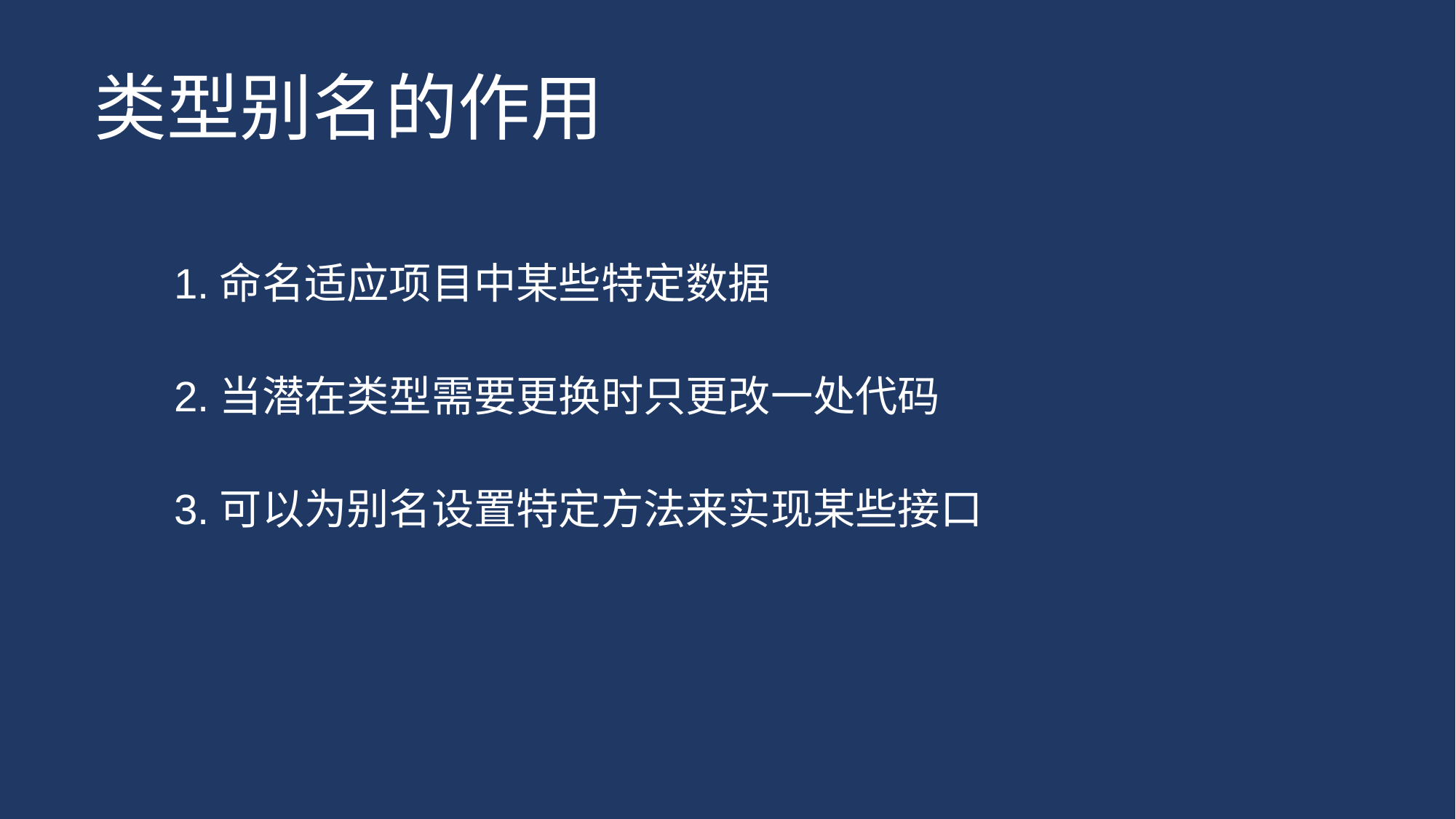

类型别名的作用
1.命名适应项目中某些特定数据
2.当潜在类型需要更换时只更改一处代码
3.可以为别名设置特定方法来实现某些接口